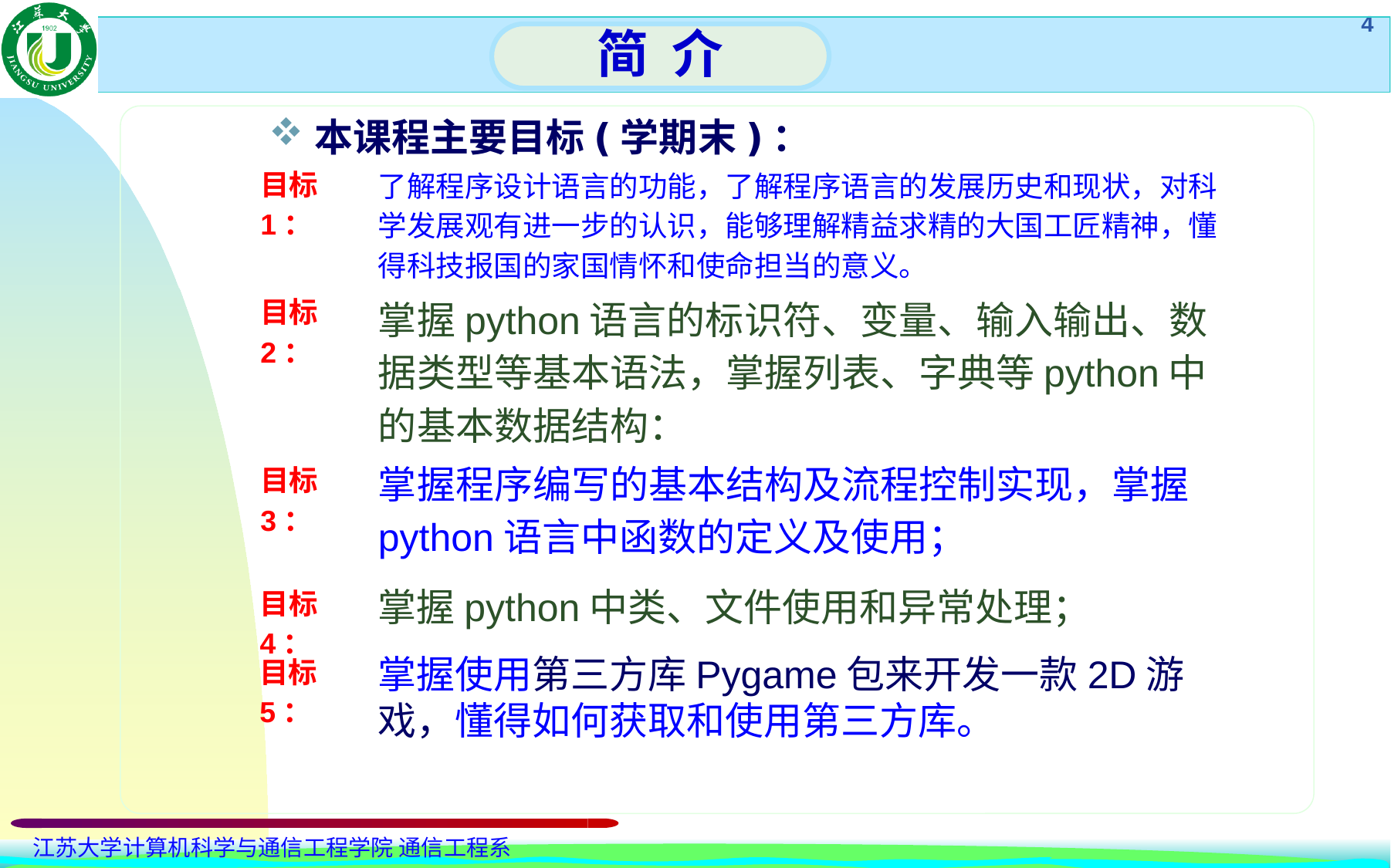

简  介

本课程主要目标(学期末)：
目标1：
了解程序设计语言的功能，了解程序语言的发展历史和现状，对科学发展观有进一步的认识，能够理解精益求精的大国工匠精神，懂得科技报国的家国情怀和使命担当的意义。
目标2：
掌握python语言的标识符、变量、输入输出、数据类型等基本语法，掌握列表、字典等python中的基本数据结构：
掌握程序编写的基本结构及流程控制实现，掌握python语言中函数的定义及使用；
目标3：
掌握python中类、文件使用和异常处理；
目标4：
目标5：
掌握使用第三方库Pygame包来开发一款2D游戏，懂得如何获取和使用第三方库。